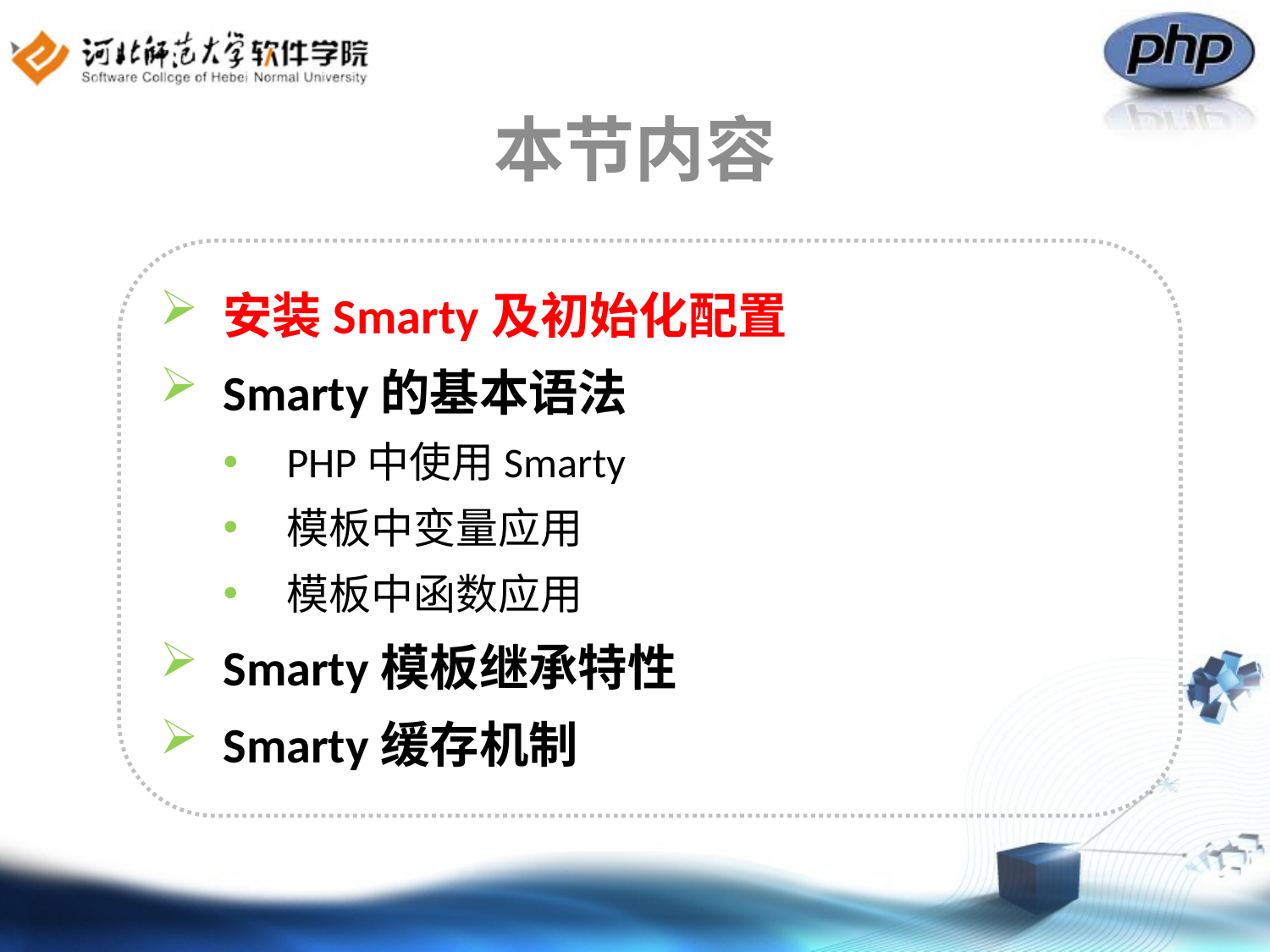

# 本节内容

安装Smarty及初始化配置
Smarty的基本语法
PHP中使用Smarty
模板中变量应用
模板中函数应用
Smarty模板继承特性
Smarty缓存机制